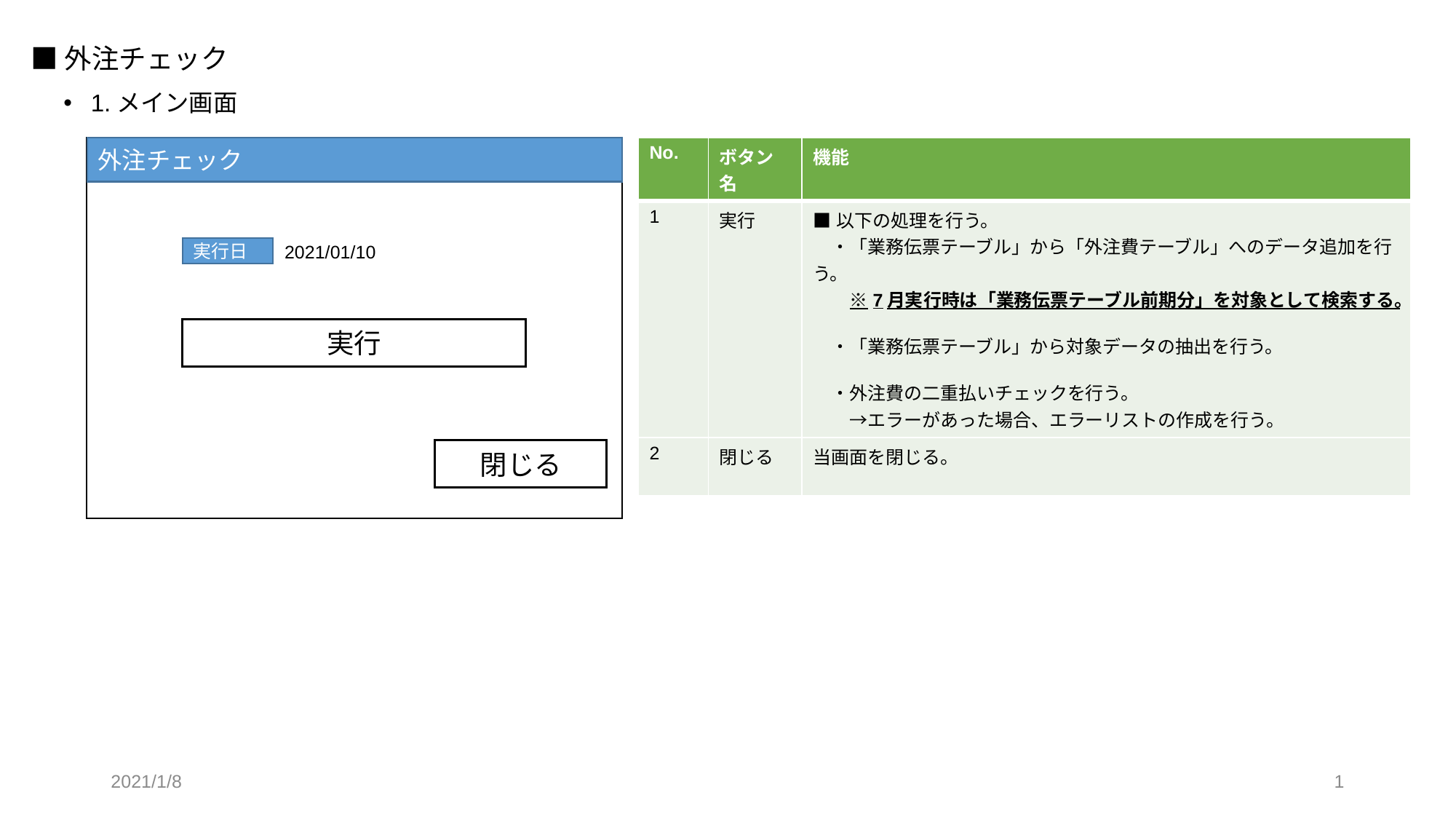

# ■外注チェック
1.メイン画面

外注チェック
| No. | ボタン名 | 機能 |
| --- | --- | --- |
| 1 | 実行 | ■以下の処理を行う。 　・「業務伝票テーブル」から「外注費テーブル」へのデータ追加を行う。 　　※7月実行時は「業務伝票テーブル前期分」を対象として検索する。 　・「業務伝票テーブル」から対象データの抽出を行う。 　・外注費の二重払いチェックを行う。 　　→エラーがあった場合、エラーリストの作成を行う。 |
| 2 | 閉じる | 当画面を閉じる。 |
実行日
2021/01/10
実行
閉じる
2021/1/8
1